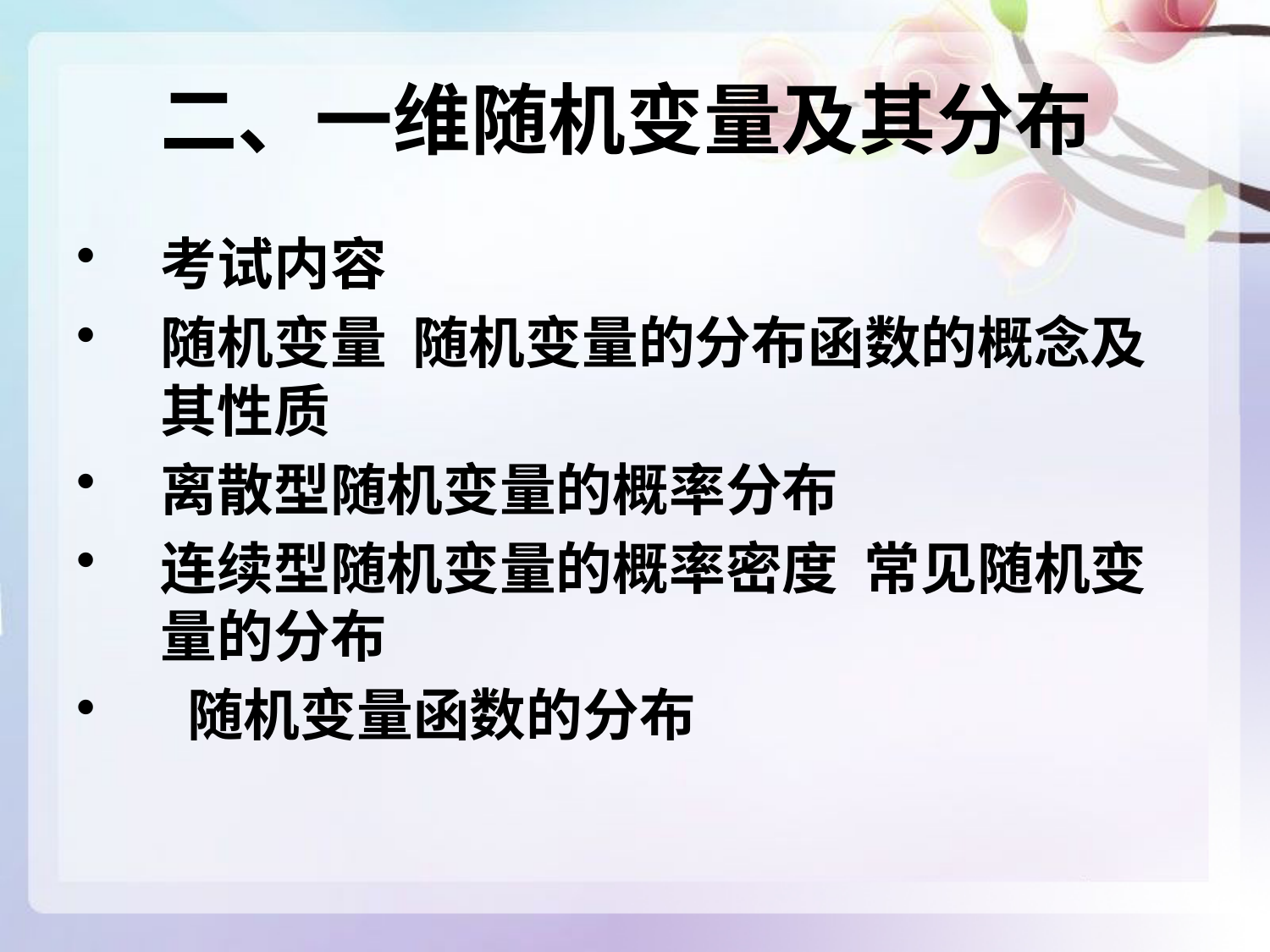

# 二、一维随机变量及其分布
考试内容
随机变量  随机变量的分布函数的概念及其性质
离散型随机变量的概率分布
连续型随机变量的概率密度  常见随机变量的分布
 随机变量函数的分布